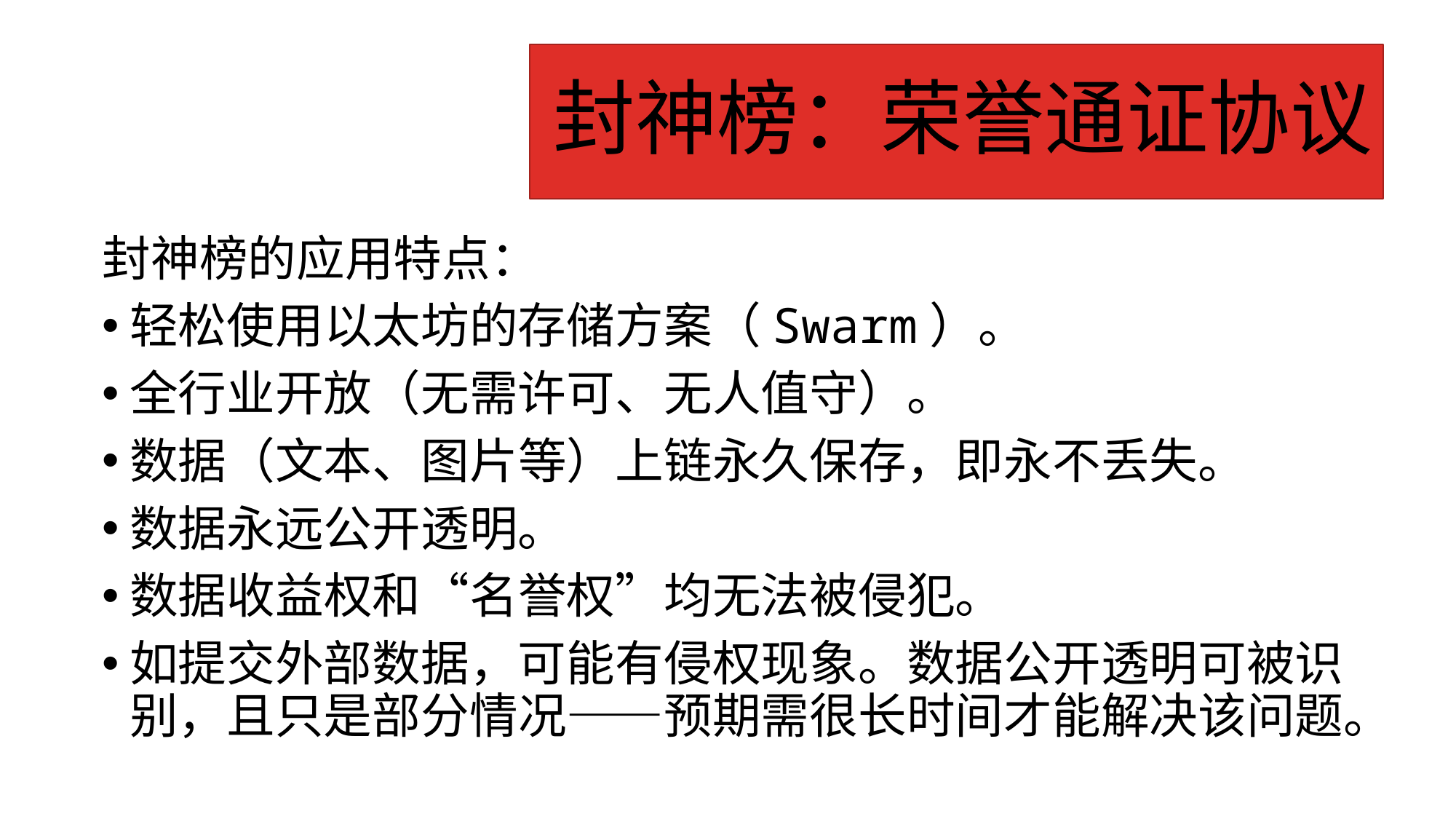

# 封神榜：荣誉通证协议
封神榜的应用特点：
轻松使用以太坊的存储方案（Swarm）。
全行业开放（无需许可、无人值守）。
数据（文本、图片等）上链永久保存，即永不丢失。
数据永远公开透明。
数据收益权和“名誉权”均无法被侵犯。
如提交外部数据，可能有侵权现象。数据公开透明可被识别，且只是部分情况——预期需很长时间才能解决该问题。